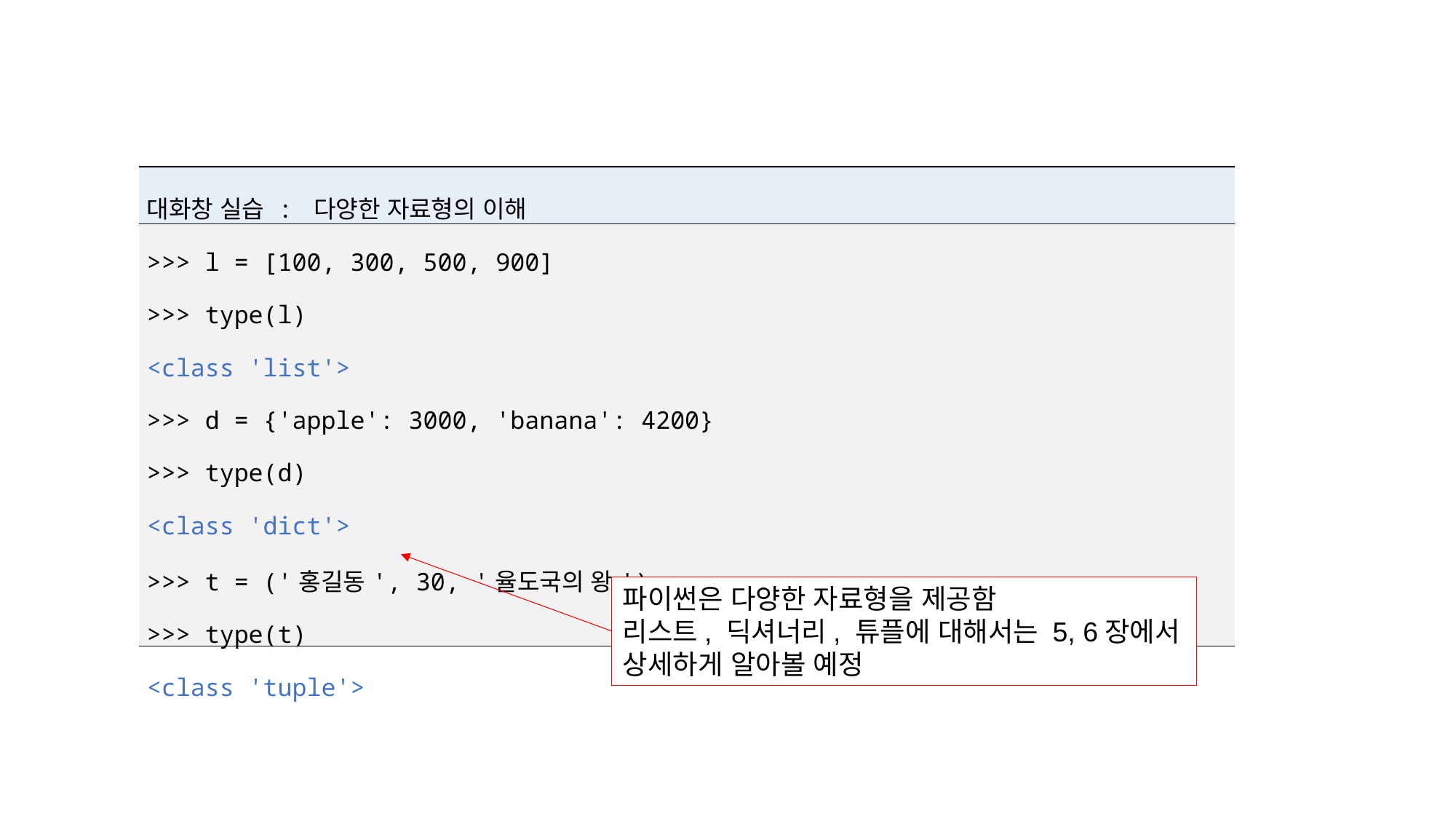

| 대화창 실습 : 다양한 자료형의 이해 |
| --- |
| >>> l = [100, 300, 500, 900] >>> type(l) <class 'list'> >>> d = {'apple': 3000, 'banana': 4200} >>> type(d) <class 'dict'> >>> t = ('홍길동', 30, '율도국의 왕') >>> type(t) <class 'tuple'> |

파이썬은 다양한 자료형을 제공함
리스트, 딕셔너리, 튜플에 대해서는 5, 6장에서 상세하게 알아볼 예정